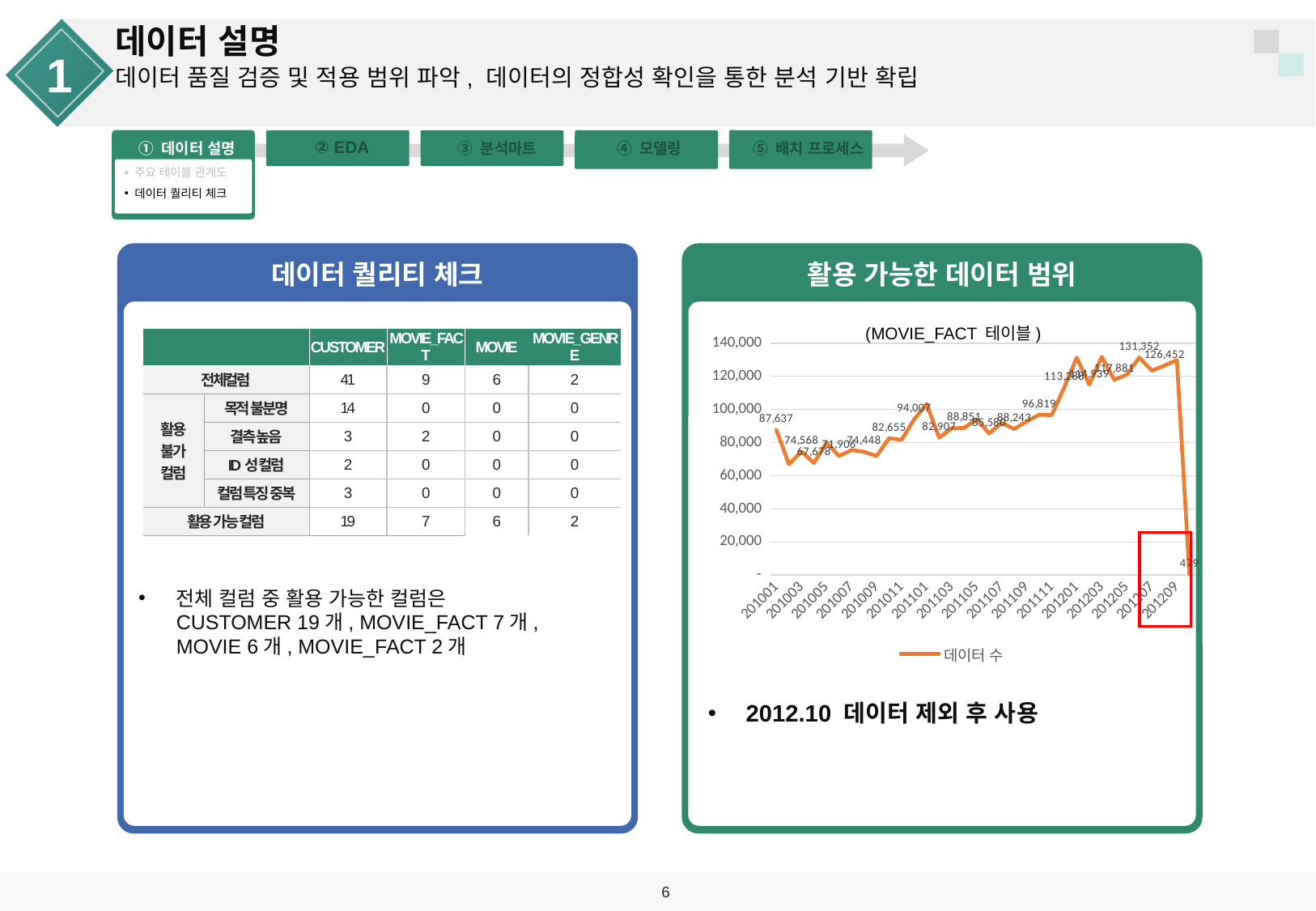

데이터 설명

1
데이터 품질 검증 및 적용 범위 파악, 데이터의 정합성 확인을 통한 분석 기반 확립

② EDA
① 데이터 설명
③ 분석마트
④ 모델링
⑤ 배치 프로세스

 주요 테이블 관계도
 데이터 퀄리티 체크

데이터 퀄리티 체크

활용 가능한 데이터 범위

(MOVIE_FACT 테이블)

### Chart

| Category | 데이터 수 |
|---|---|
| 201001 | 87637.0 |
| 201002 | 66942.0 |
| 201003 | 74568.0 |
| 201004 | 67678.0 |
| 201005 | 79897.0 |
| 201006 | 71906.0 |
| 201007 | 75466.0 |
| 201008 | 74448.0 |
| 201009 | 71876.0 |
| 201010 | 82655.0 |
| 201011 | 81659.0 |
| 201012 | 94007.0 |
| 201101 | 103224.0 |
| 201102 | 82907.0 |
| 201103 | 88692.0 |
| 201104 | 88851.0 |
| 201105 | 94029.0 |
| 201106 | 85580.0 |
| 201107 | 91892.0 |
| 201108 | 88243.0 |
| 201109 | 92775.0 |
| 201110 | 96819.0 |
| 201111 | 96599.0 |
| 201112 | 113288.0 |
| 201201 | 131290.0 |
| 201202 | 114939.0 |
| 201203 | 131797.0 |
| 201204 | 117881.0 |
| 201205 | 121050.0 |
| 201206 | 131352.0 |
| 201207 | 123417.0 |
| 201208 | 126452.0 |
| 201209 | 129861.0 |
| 201210 | 479.0 |
|  |  | CUSTOMER | MOVIE\_FACT | MOVIE | MOVIE\_GENRE |
| --- | --- | --- | --- | --- | --- |
| 전체컬럼 |  | 41 | 9 | 6 | 2 |
| 활용 불가 컬럼 | 목적 불분명 | 14 | 0 | 0 | 0 |
| 텍스트를 입력하세요 | 결측 높음 | 3 | 2 | 0 | 0 |
| 텍스트를 입력하세요 | ID성 컬럼 | 2 | 0 | 0 | 0 |
| 텍스트를 입력하세요 | 컬럼 특징 중복 | 3 | 0 | 0 | 0 |
| 활용 가능 컬럼 |  | 19 | 7 | 6 | 2 |

전체 컬럼 중 활용 가능한 컬럼은
CUSTOMER 19개, MOVIE_FACT 7개,
MOVIE 6개, MOVIE_FACT 2개
2012.10 데이터 제외 후 사용
6